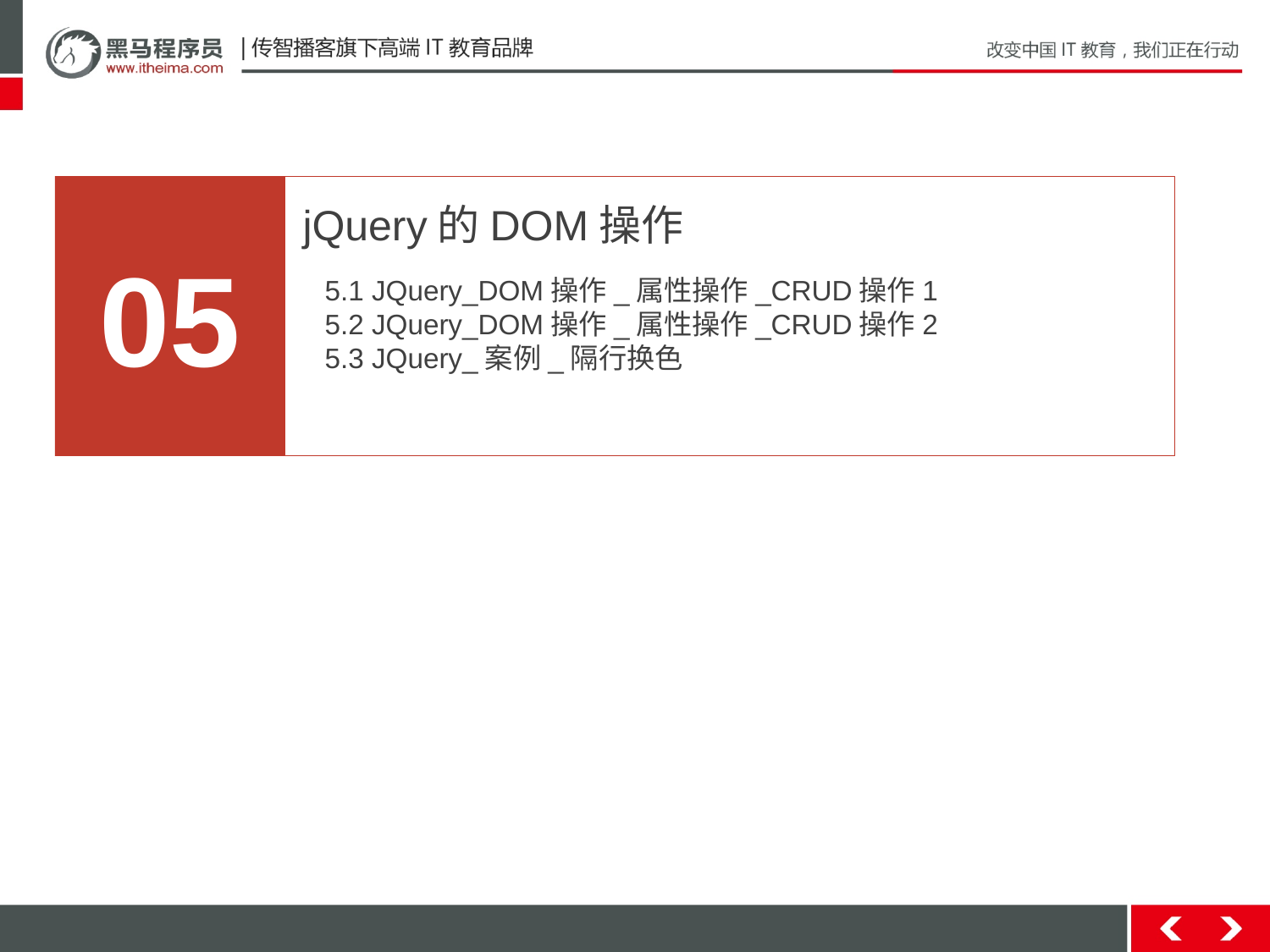

05

jQuery的DOM操作
5.1 JQuery_DOM操作_属性操作_CRUD操作1
5.2 JQuery_DOM操作_属性操作_CRUD操作2
5.3 JQuery_案例_隔行换色